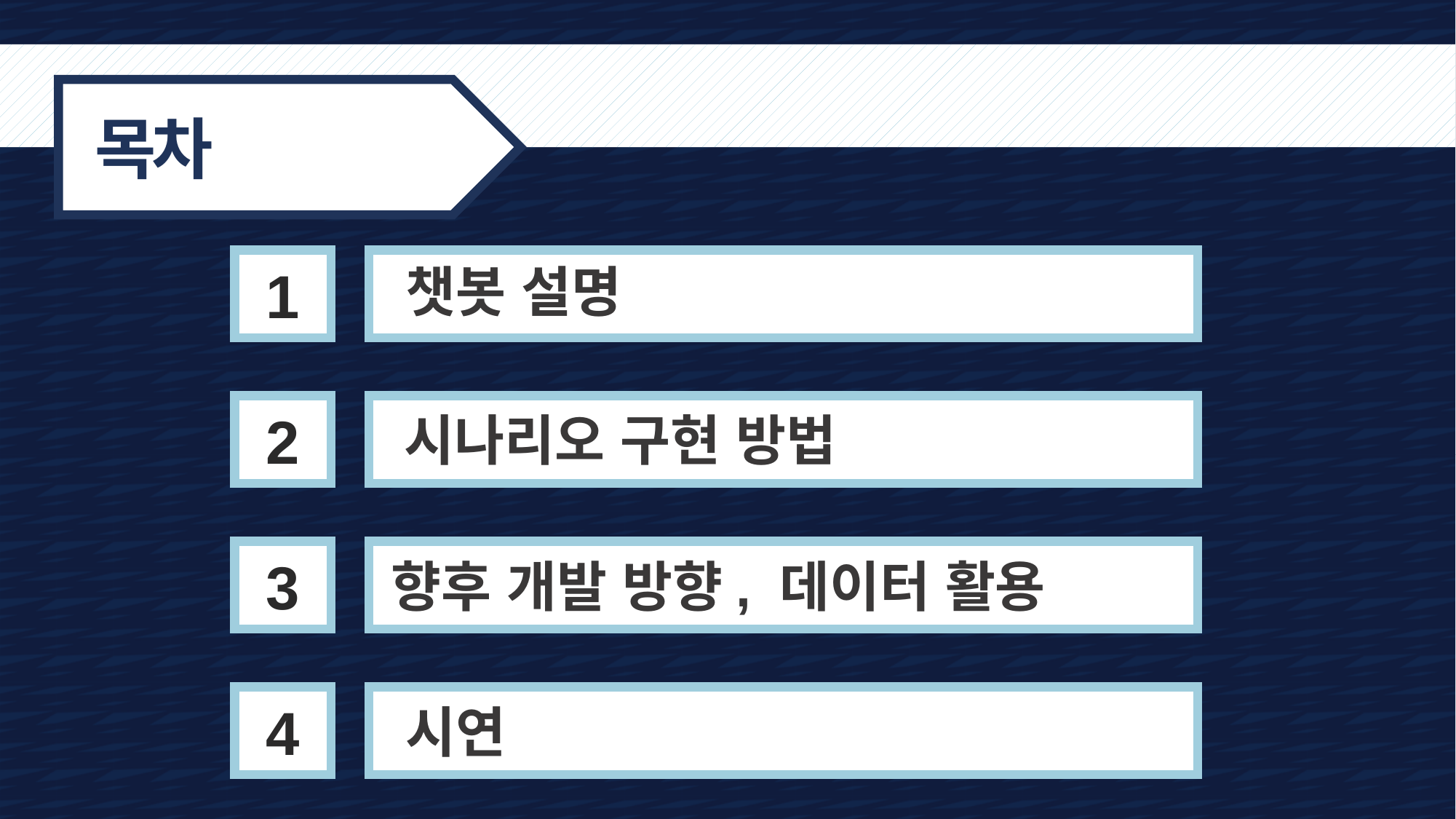

목차

1
챗봇 설명

2
시나리오 구현 방법

3
향후 개발 방향, 데이터 활용

4
시연